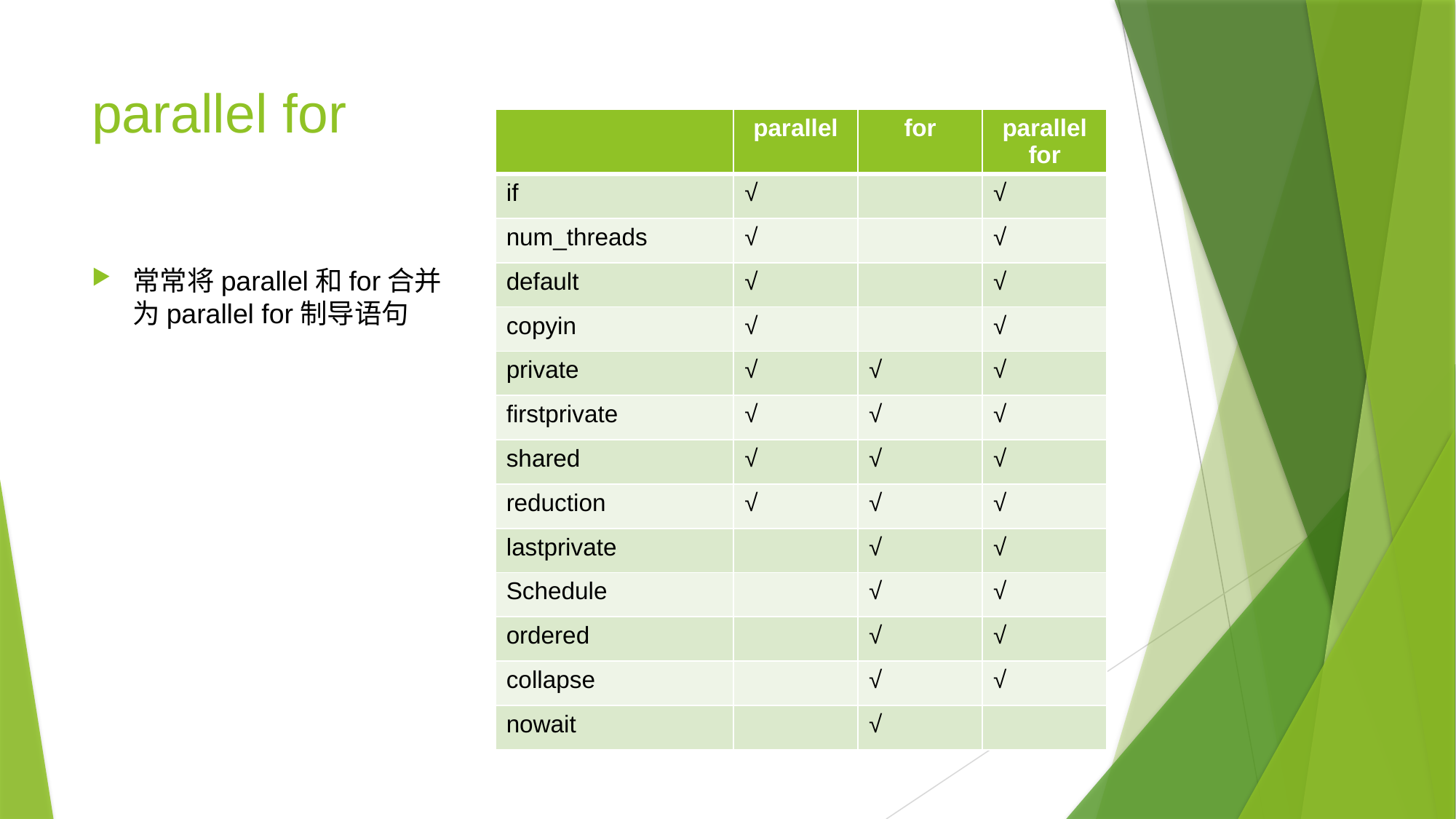

# parallel for
|  | parallel | for | parallel for |
| --- | --- | --- | --- |
| if | √ |  | √ |
| num\_threads | √ |  | √ |
| default | √ |  | √ |
| copyin | √ |  | √ |
| private | √ | √ | √ |
| firstprivate | √ | √ | √ |
| shared | √ | √ | √ |
| reduction | √ | √ | √ |
| lastprivate |  | √ | √ |
| Schedule |  | √ | √ |
| ordered |  | √ | √ |
| collapse |  | √ | √ |
| nowait |  | √ |  |
常常将parallel和for合并为parallel for制导语句